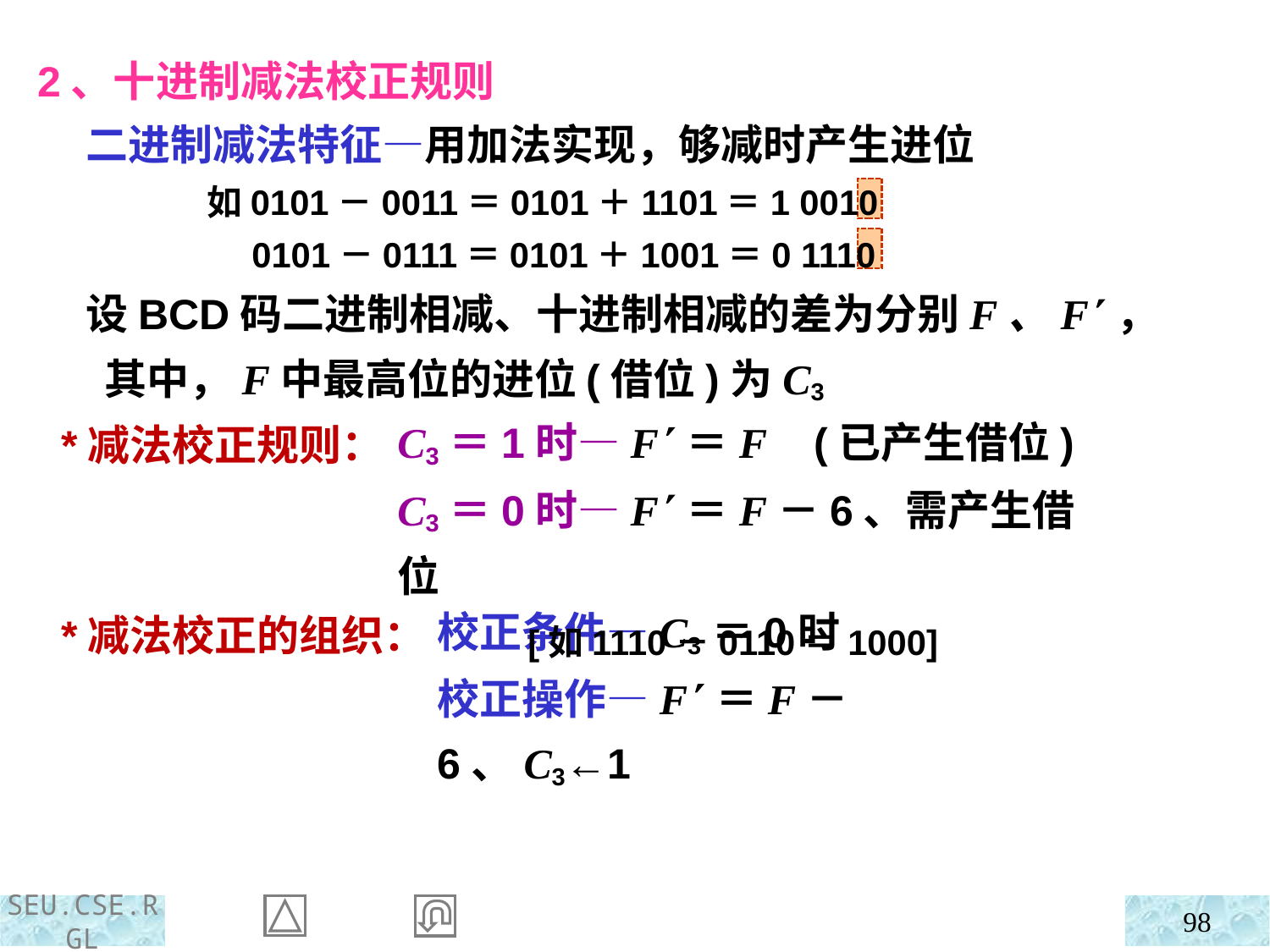

2、十进制减法校正规则
    二进制减法特征—用加法实现，够减时产生进位
                    如0101－0011＝0101＋1101＝1 0010
                      0101－0111＝0101＋1001＝0 1110
    设BCD码二进制相减、十进制相减的差为分别F、F ′，
      其中，F中最高位的进位(借位)为C3
  *减法校正规则：

  *减法校正的组织：

C3＝1时—F ′＝F    (已产生借位)
C3＝0时—F ′＝F－6、需产生借位
           [如1110－0110＝1000]
校正条件—C3＝0时
校正操作—F ′＝F－6、C3←1

98